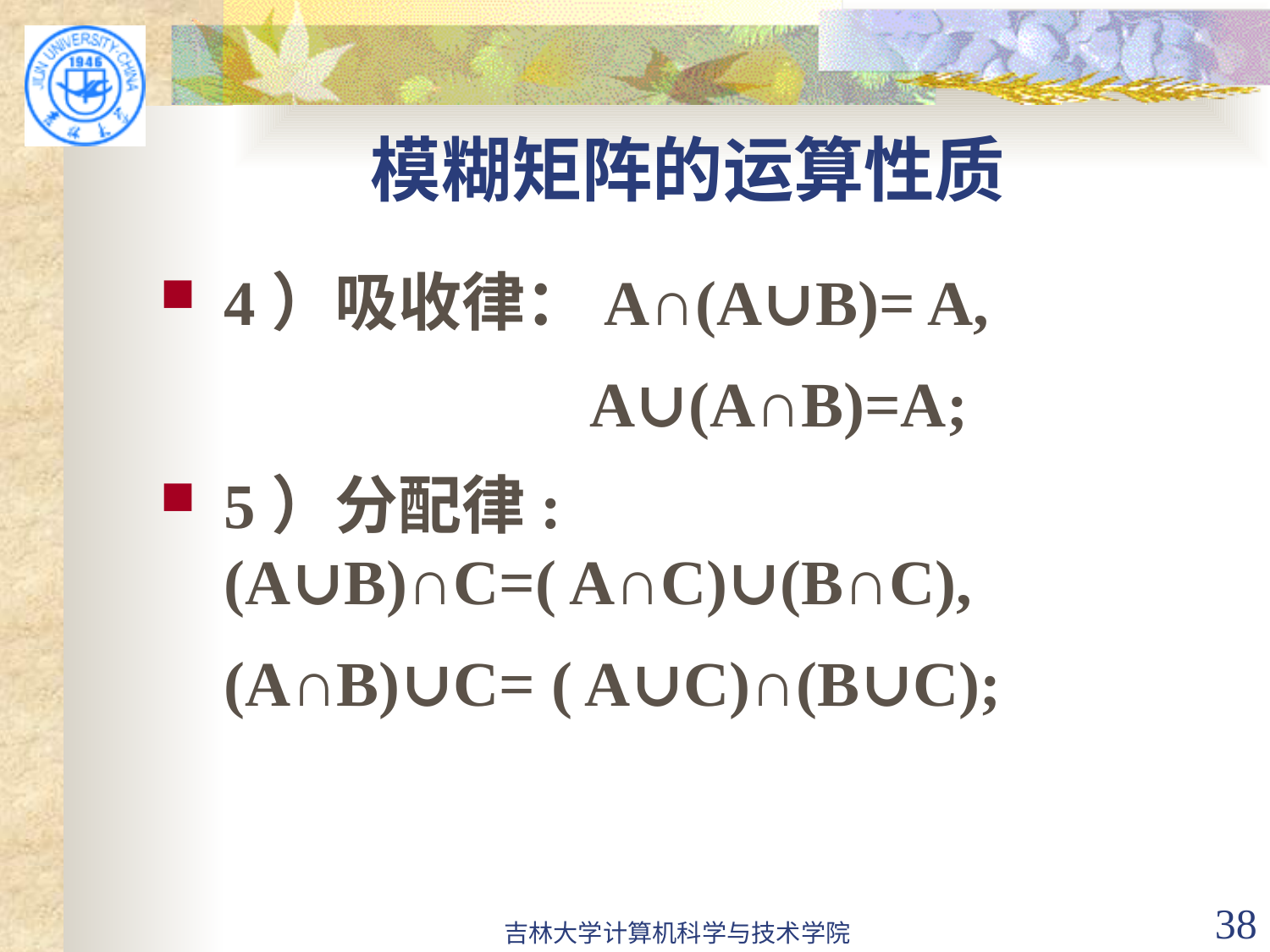

# 模糊矩阵的运算性质
4）吸收律：A∩(A∪B)= A,
                           A∪(A∩B)=A;
5）分配律:                 (A∪B)∩C=( A∩C)∪(B∩C),
    (A∩B)∪C= ( A∪C)∩(B∪C);
吉林大学计算机科学与技术学院
38